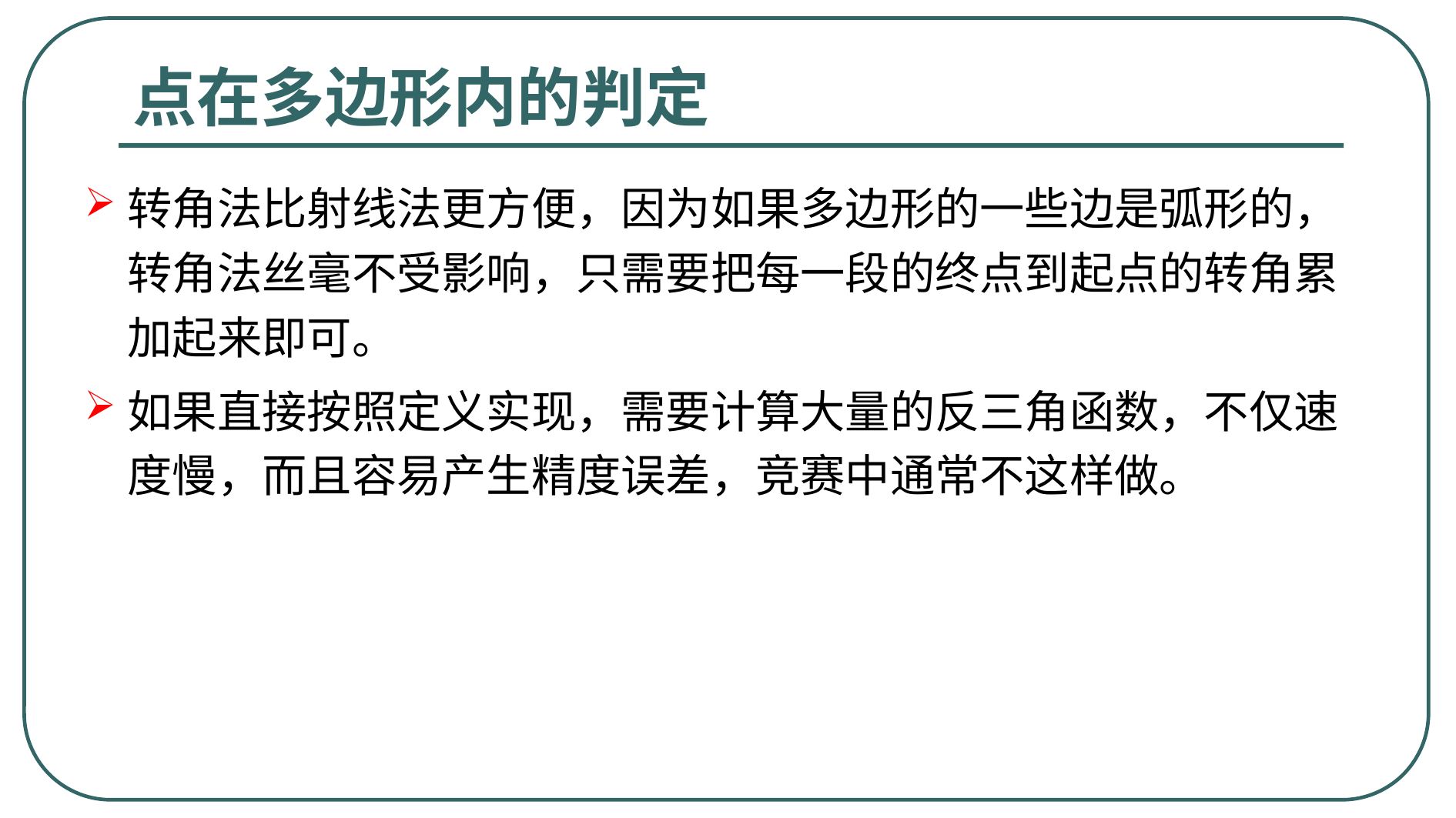

# 点在多边形内的判定
转角法比射线法更方便，因为如果多边形的一些边是弧形的，转角法丝毫不受影响，只需要把每一段的终点到起点的转角累加起来即可。
如果直接按照定义实现，需要计算大量的反三角函数，不仅速度慢，而且容易产生精度误差，竞赛中通常不这样做。